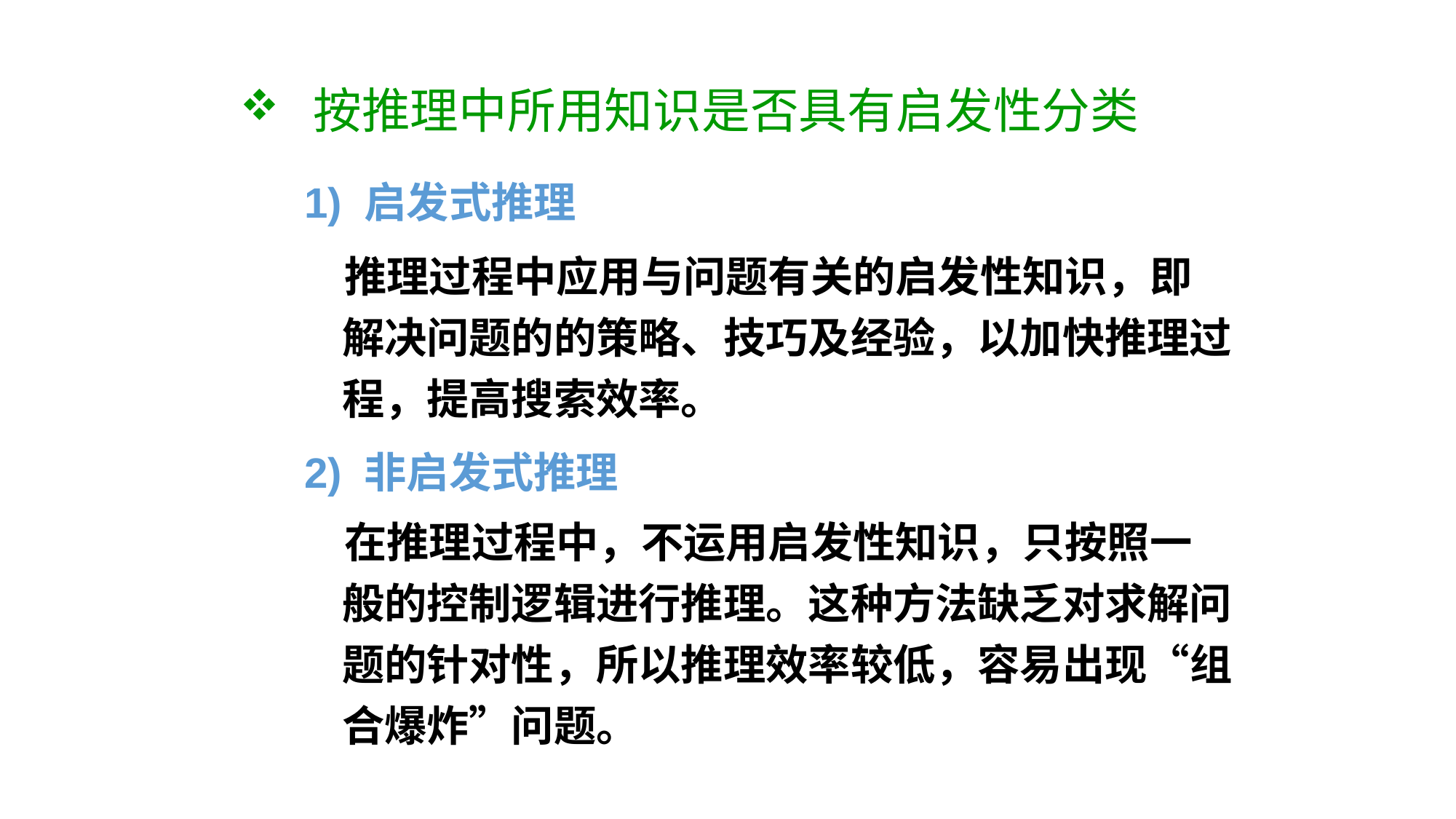

# 按推理中所用知识是否具有启发性分类
    1) 启发式推理
        推理过程中应用与问题有关的启发性知识，即解决问题的的策略、技巧及经验，以加快推理过程，提高搜索效率。
    2) 非启发式推理
        在推理过程中，不运用启发性知识，只按照一般的控制逻辑进行推理。这种方法缺乏对求解问题的针对性，所以推理效率较低，容易出现“组合爆炸”问题。
14